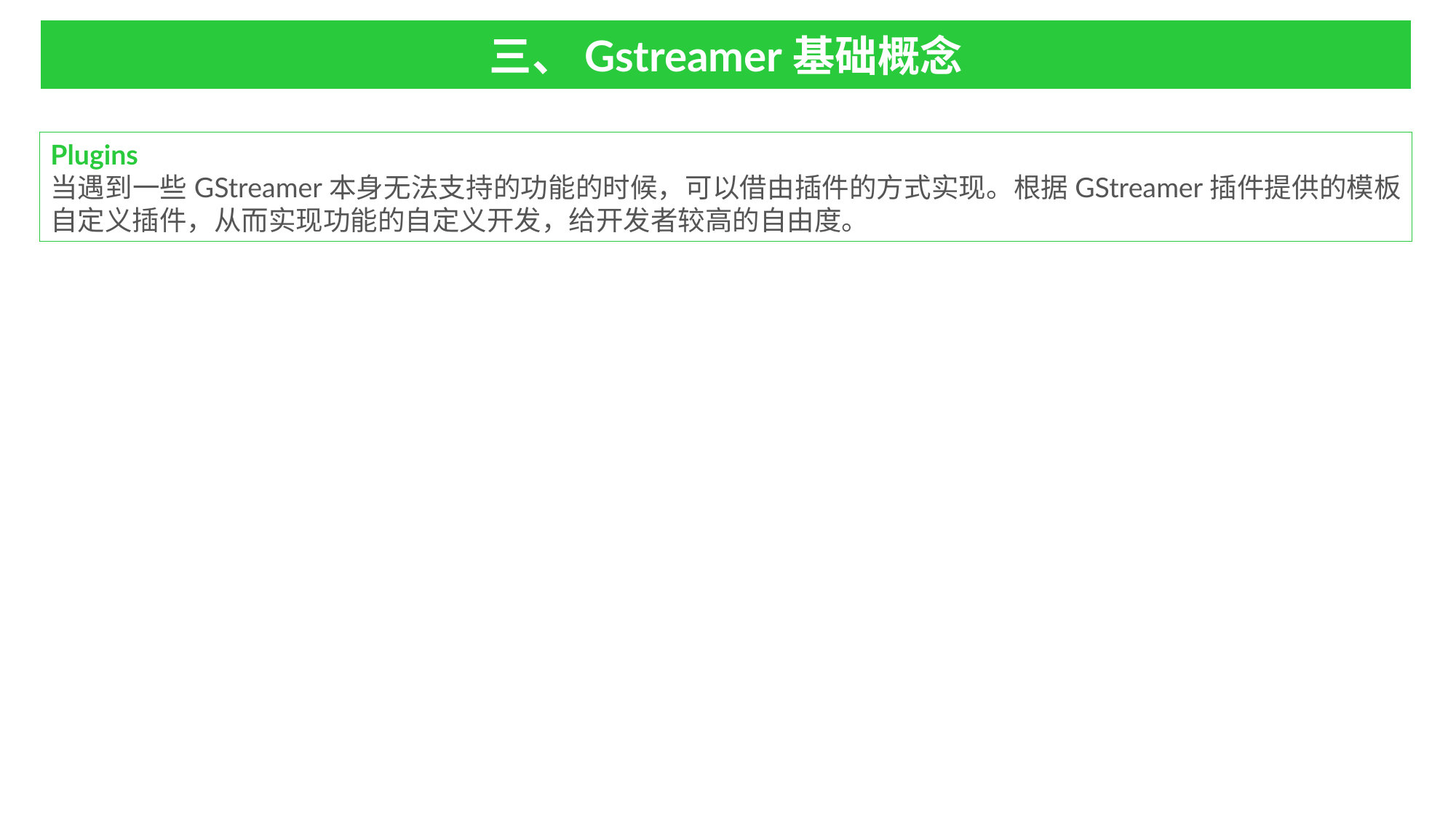

三、Gstreamer基础概念
Plugins
当遇到一些GStreamer本身无法支持的功能的时候，可以借由插件的方式实现。根据GStreamer插件提供的模板自定义插件，从而实现功能的自定义开发，给开发者较高的自由度。